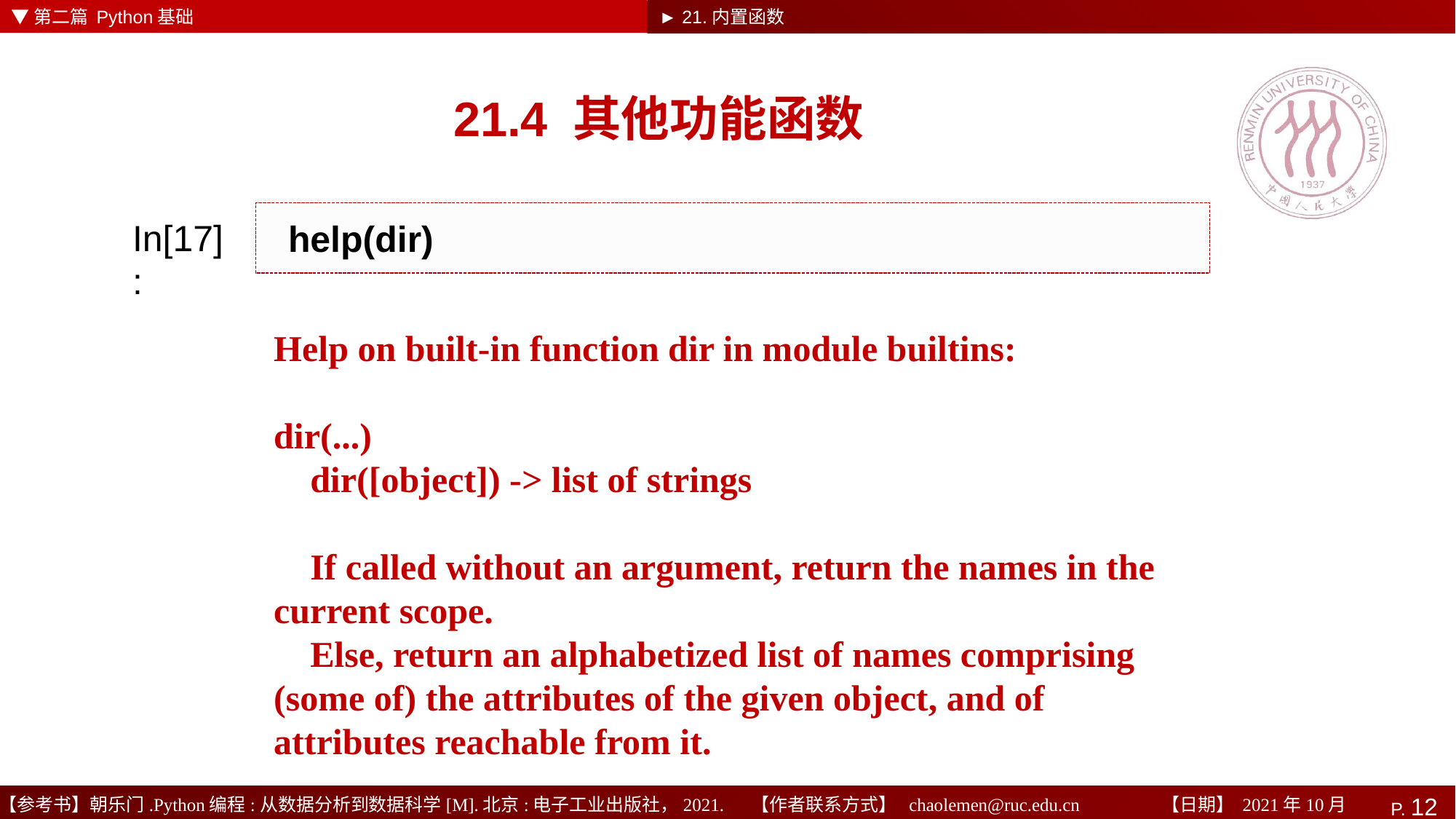

▼第二篇 Python基础
► 21.内置函数
# 21.4 其他功能函数
help(dir)
In[17]:
Help on built-in function dir in module builtins:

dir(...)
    dir([object]) -> list of strings

    If called without an argument, return the names in the current scope.
    Else, return an alphabetized list of names comprising (some of) the attributes of the given object, and of attributes reachable from it.